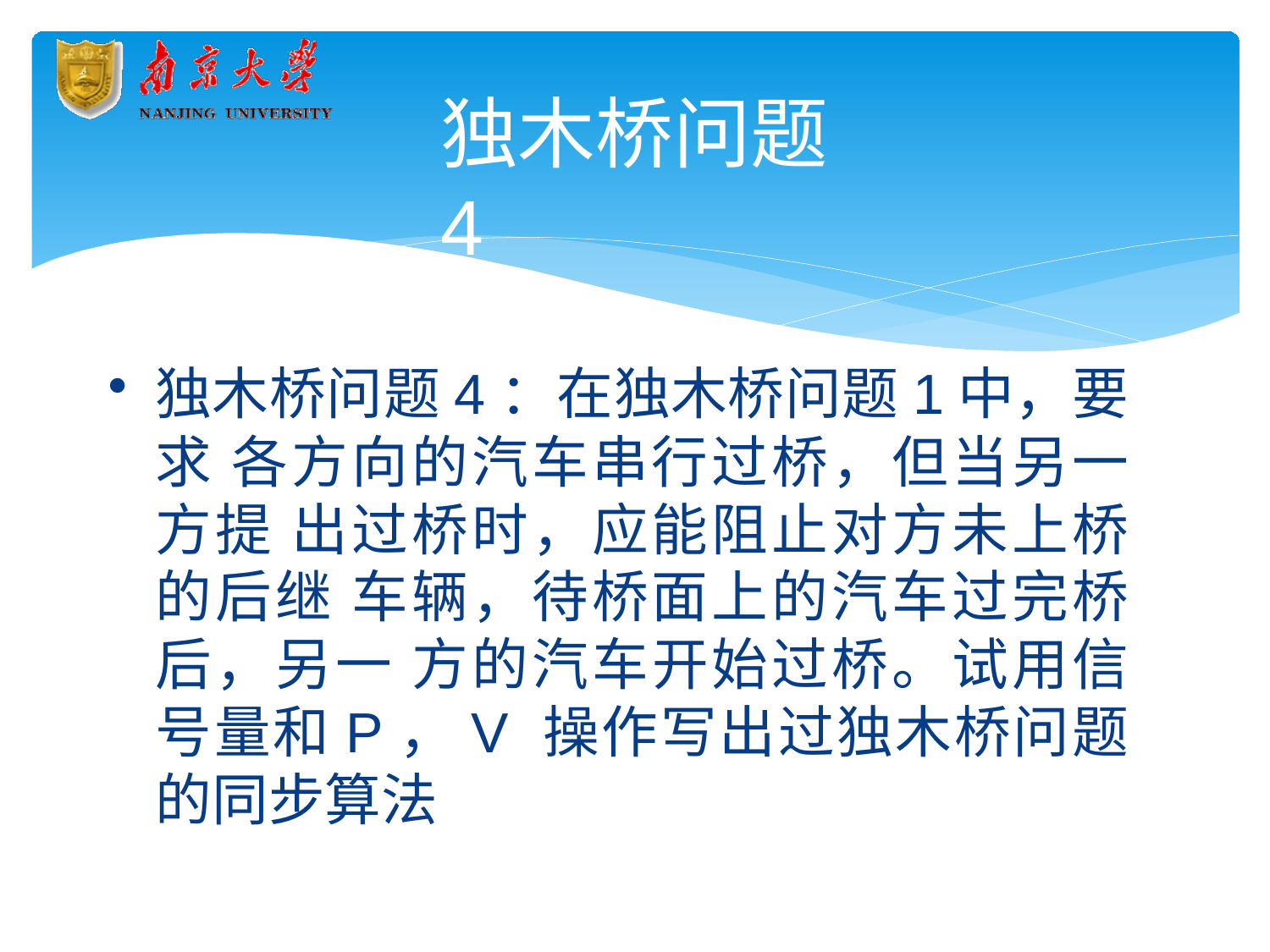

# 独木桥问题4
独木桥问题4：在独木桥问题1中，要求 各方向的汽车串行过桥，但当另一方提 出过桥时，应能阻止对方未上桥的后继 车辆，待桥面上的汽车过完桥后，另一 方的汽车开始过桥。试用信号量和P，V 操作写出过独木桥问题的同步算法